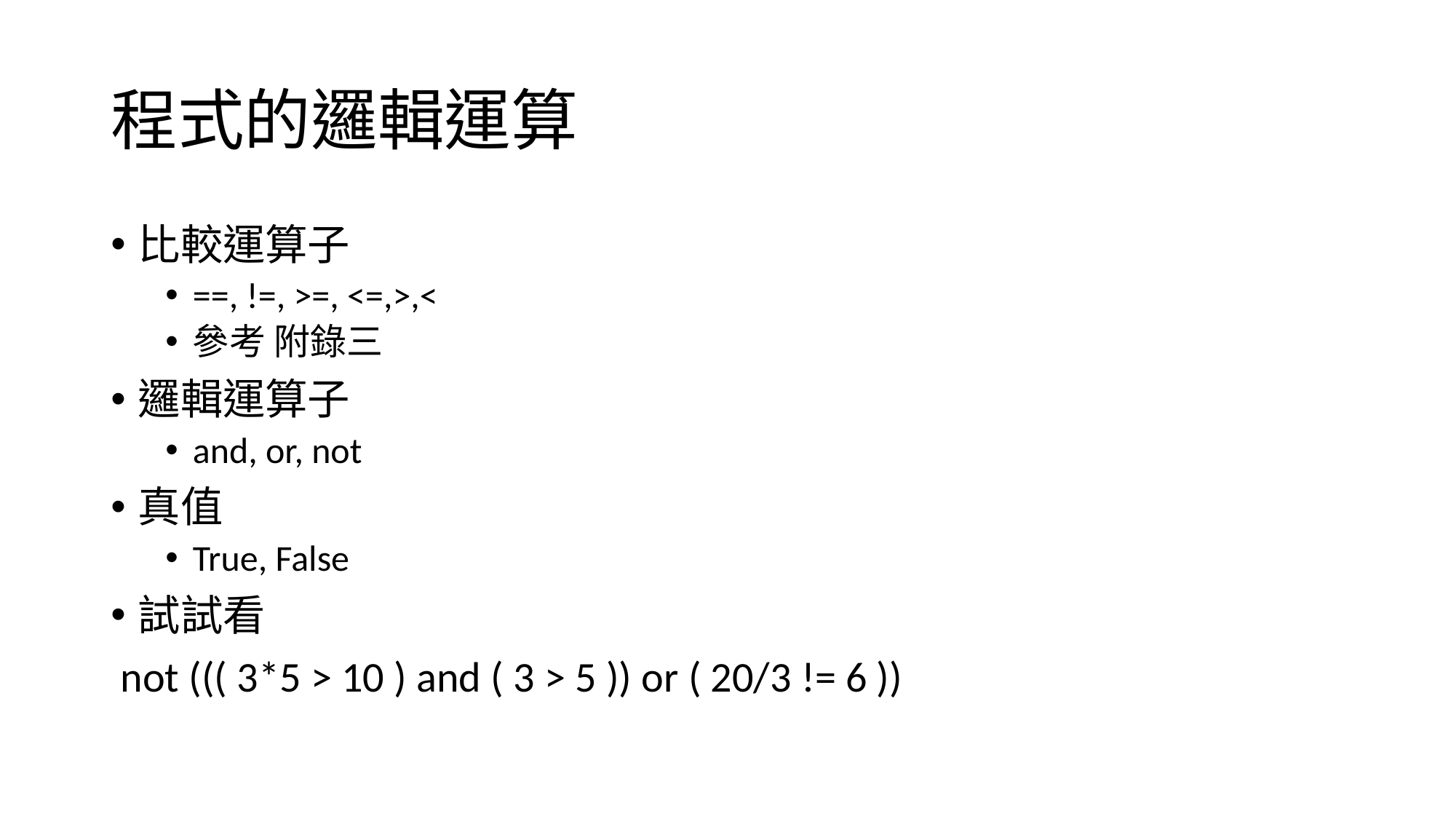

# 程式的邏輯運算
比較運算子
==, !=, >=, <=,>,<
參考 附錄三
邏輯運算子
and, or, not
真值
True, False
試試看
 not ((( 3*5 > 10 ) and ( 3 > 5 )) or ( 20/3 != 6 ))